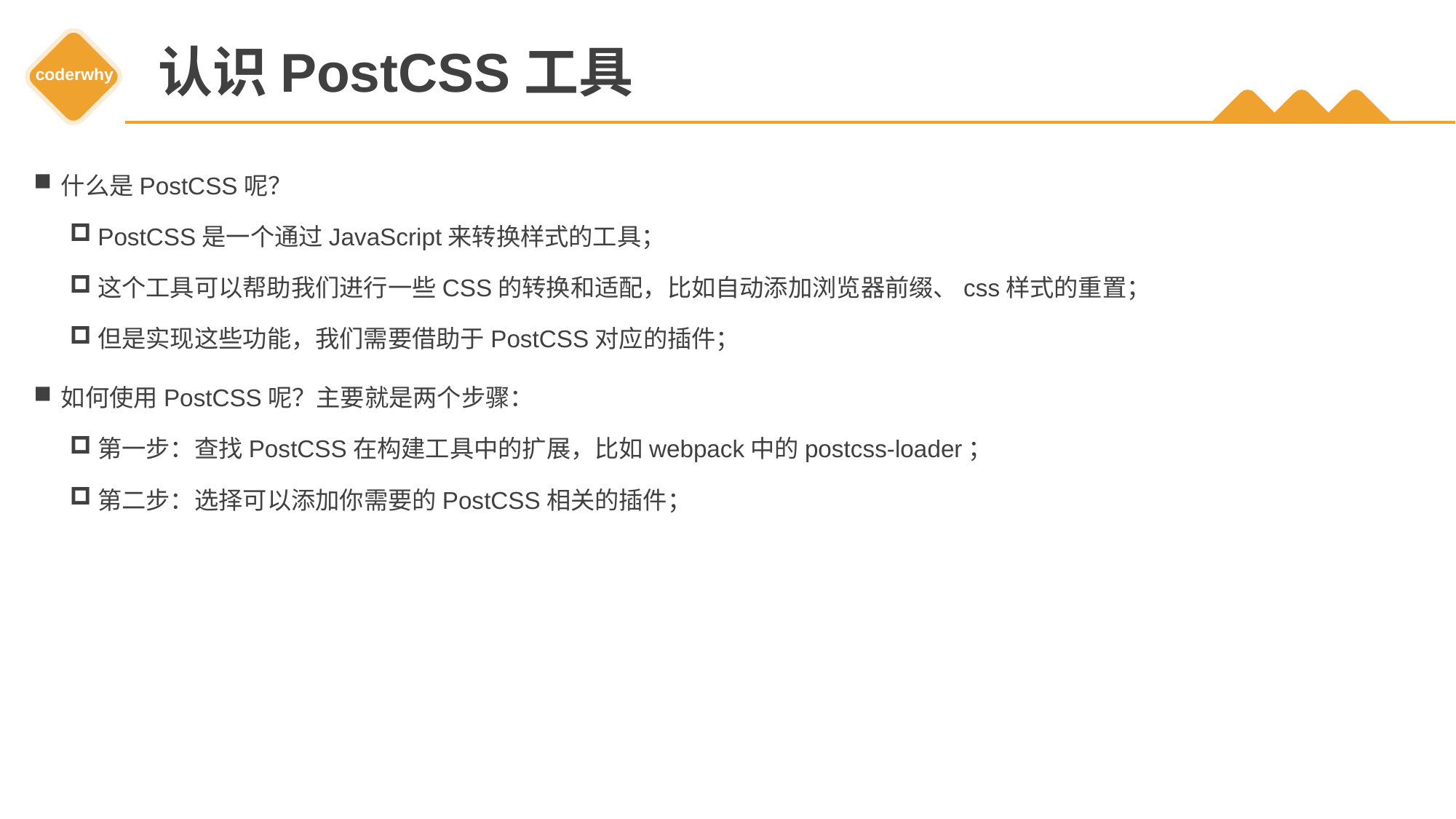

# 认识PostCSS工具
什么是PostCSS呢？
PostCSS是一个通过JavaScript来转换样式的工具；
这个工具可以帮助我们进行一些CSS的转换和适配，比如自动添加浏览器前缀、css样式的重置；
但是实现这些功能，我们需要借助于PostCSS对应的插件；
如何使用PostCSS呢？主要就是两个步骤：
第一步：查找PostCSS在构建工具中的扩展，比如webpack中的postcss-loader；
第二步：选择可以添加你需要的PostCSS相关的插件；